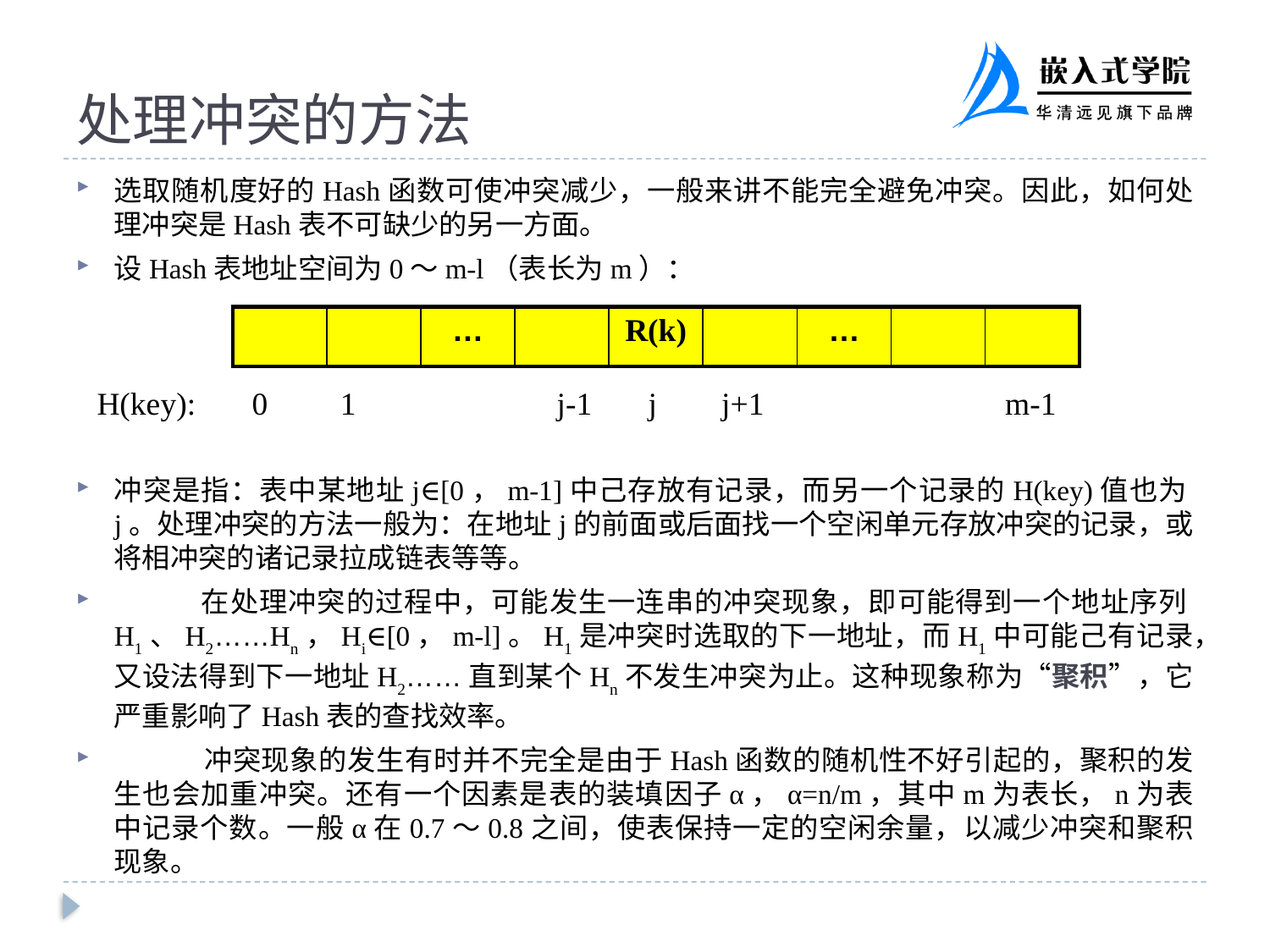

# 处理冲突的方法
选取随机度好的Hash函数可使冲突减少，一般来讲不能完全避免冲突。因此，如何处理冲突是Hash表不可缺少的另一方面。
设Hash表地址空间为0～m-l（表长为m）：

冲突是指：表中某地址j∈[0，m-1]中己存放有记录，而另一个记录的H(key)值也为j。处理冲突的方法一般为：在地址j的前面或后面找一个空闲单元存放冲突的记录，或将相冲突的诸记录拉成链表等等。
           在处理冲突的过程中，可能发生一连串的冲突现象，即可能得到一个地址序列H1、H2……Hn，Hi∈[0，m-l]。H1是冲突时选取的下一地址，而H1中可能己有记录，又设法得到下一地址H2……直到某个Hn不发生冲突为止。这种现象称为“聚积”，它严重影响了Hash表的查找效率。
            冲突现象的发生有时并不完全是由于Hash函数的随机性不好引起的，聚积的发生也会加重冲突。还有一个因素是表的装填因子α，α=n/m，其中m为表长，n为表中记录个数。一般α在0.7～0.8之间，使表保持一定的空闲余量，以减少冲突和聚积现象。
|  |  | … |  | R(k) |  | … |  |  |
| --- | --- | --- | --- | --- | --- | --- | --- | --- |
H(key):       0         1                         j-1       j        j+1                              m-1
172